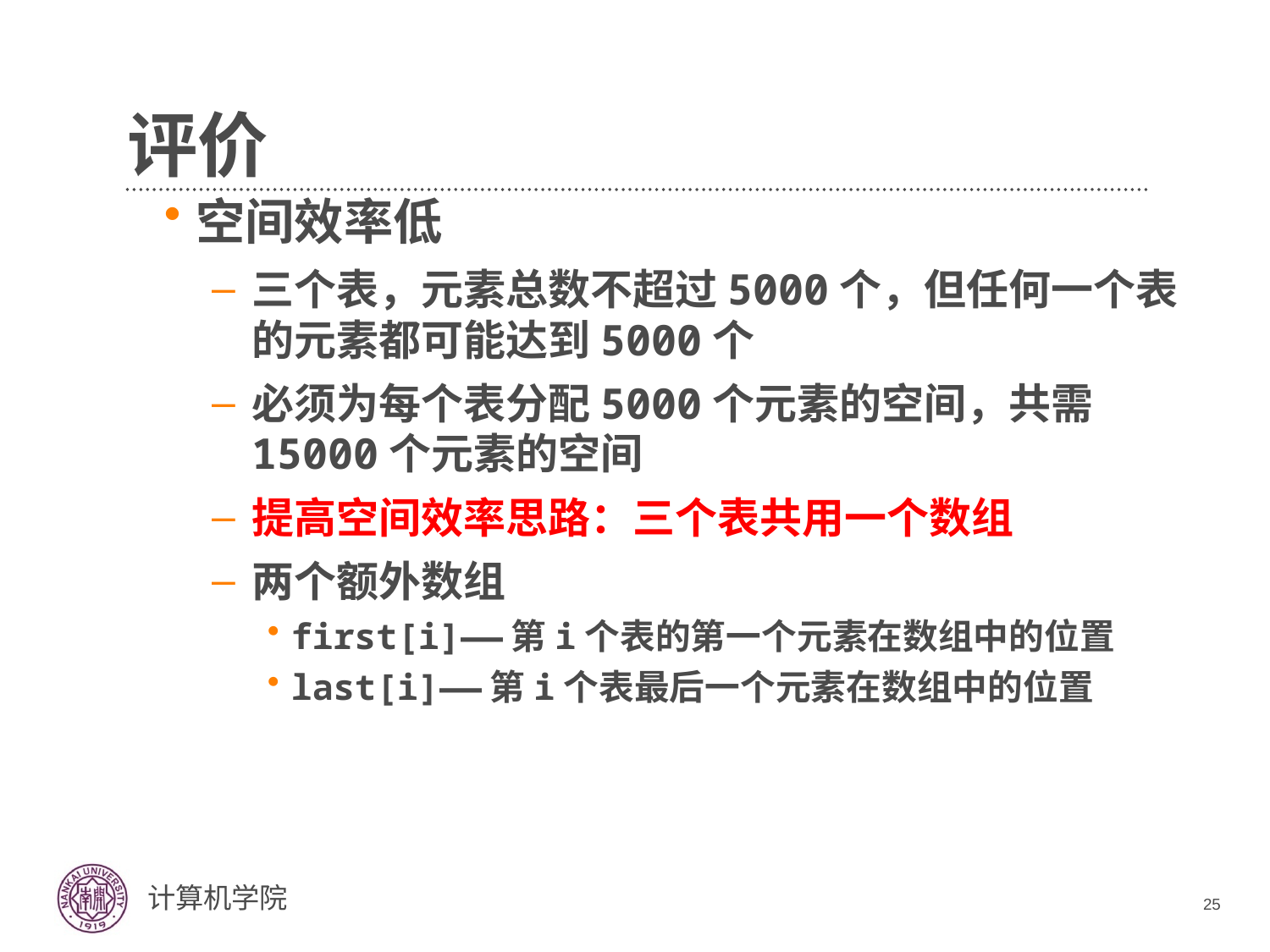

# 评价
空间效率低
三个表，元素总数不超过5000个，但任何一个表的元素都可能达到5000个
必须为每个表分配5000个元素的空间，共需15000个元素的空间
提高空间效率思路：三个表共用一个数组
两个额外数组
first[i]——第i个表的第一个元素在数组中的位置
last[i]——第i个表最后一个元素在数组中的位置
25